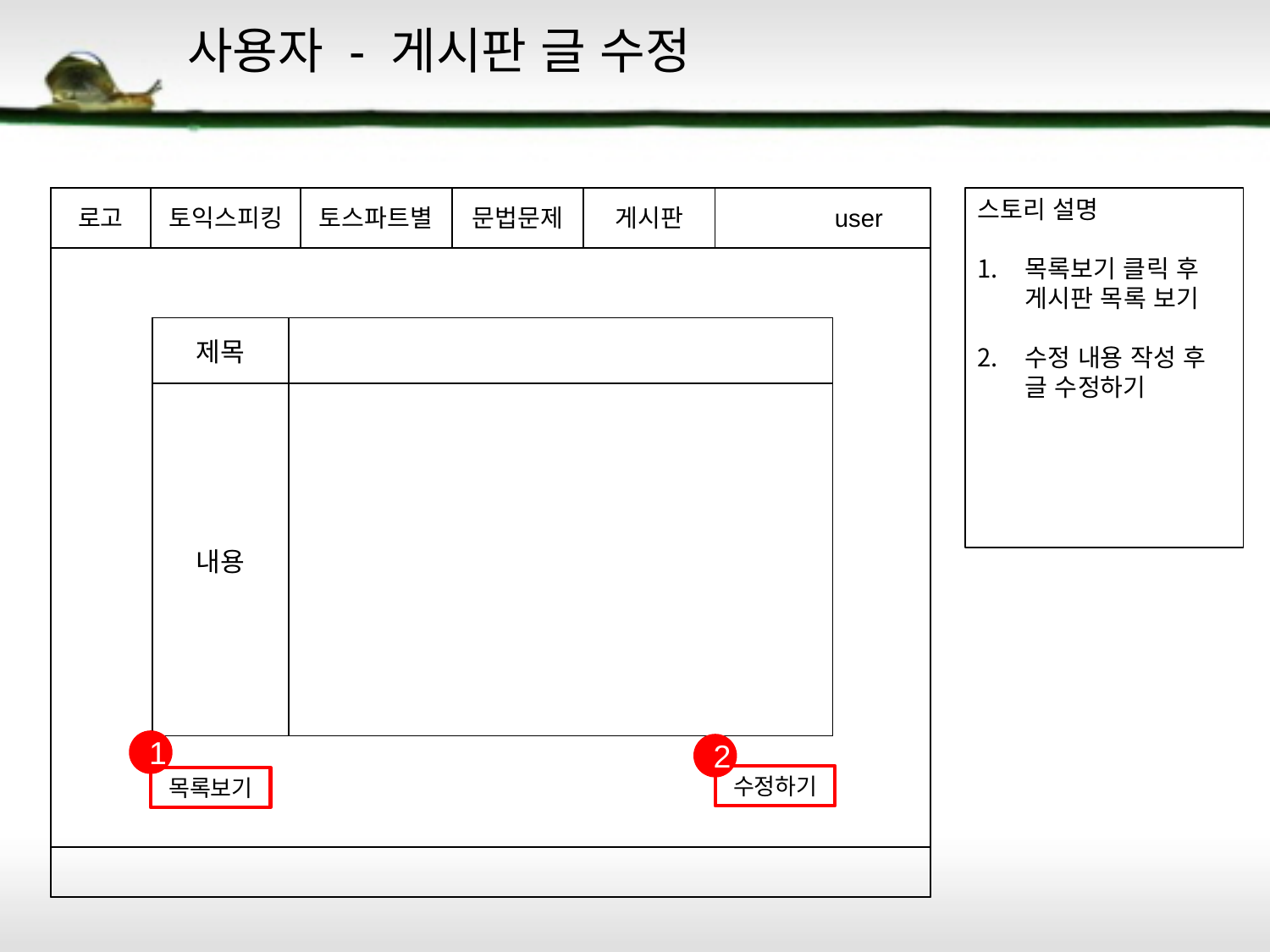

사용자 - 게시판 글 수정

로고
토익스피킹
토스파트별
문법문제
게시판
user

1
2
수정하기
목록보기
스토리 설명

목록보기 클릭 후 게시판 목록 보기

수정 내용 작성 후 글 수정하기
| 제목 |  |
| --- | --- |
| 내용 |  |